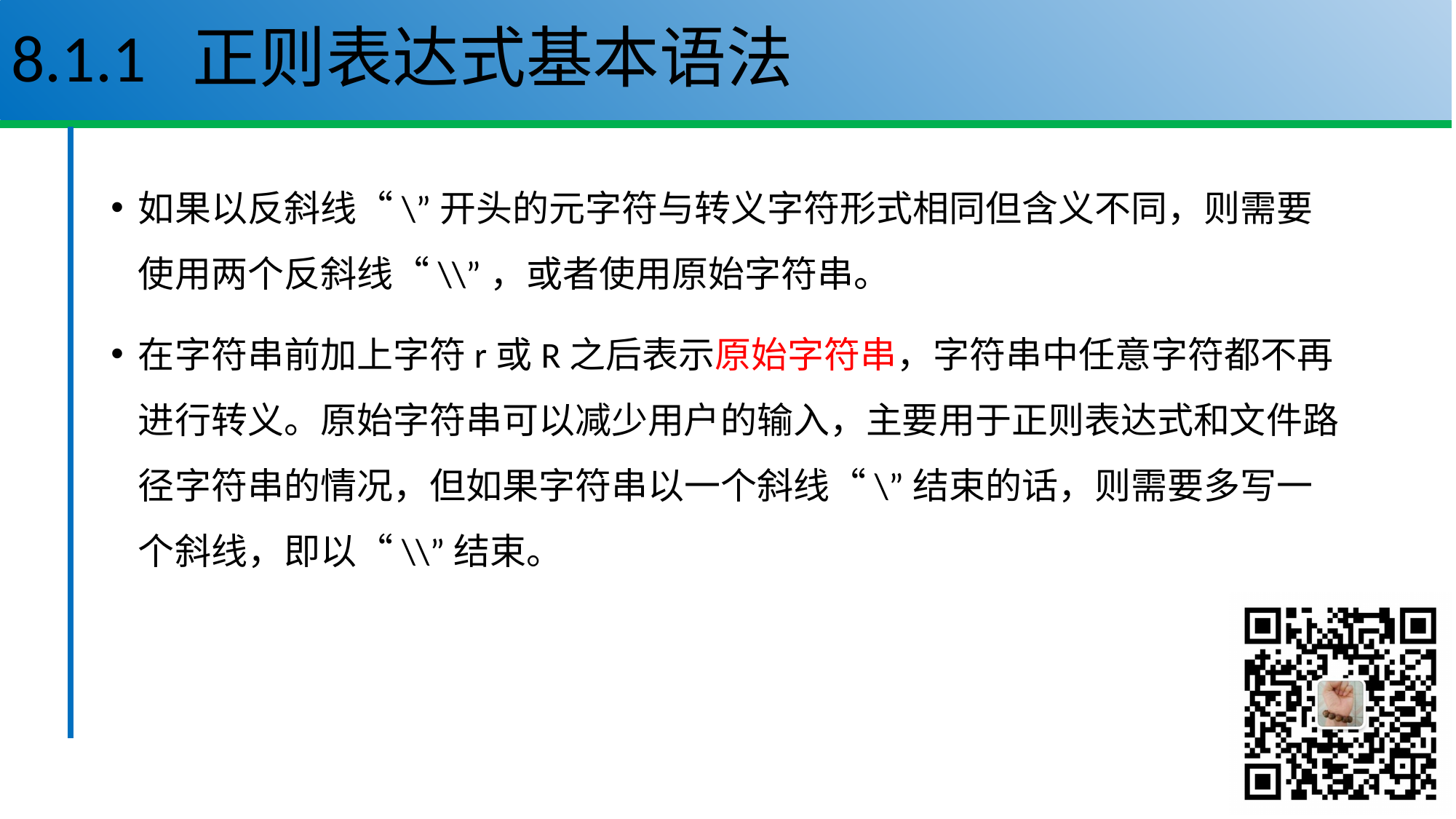

# 8.1.1  正则表达式基本语法
如果以反斜线“\”开头的元字符与转义字符形式相同但含义不同，则需要使用两个反斜线“\\”，或者使用原始字符串。
在字符串前加上字符r或R之后表示原始字符串，字符串中任意字符都不再进行转义。原始字符串可以减少用户的输入，主要用于正则表达式和文件路径字符串的情况，但如果字符串以一个斜线“\”结束的话，则需要多写一个斜线，即以“\\”结束。
7